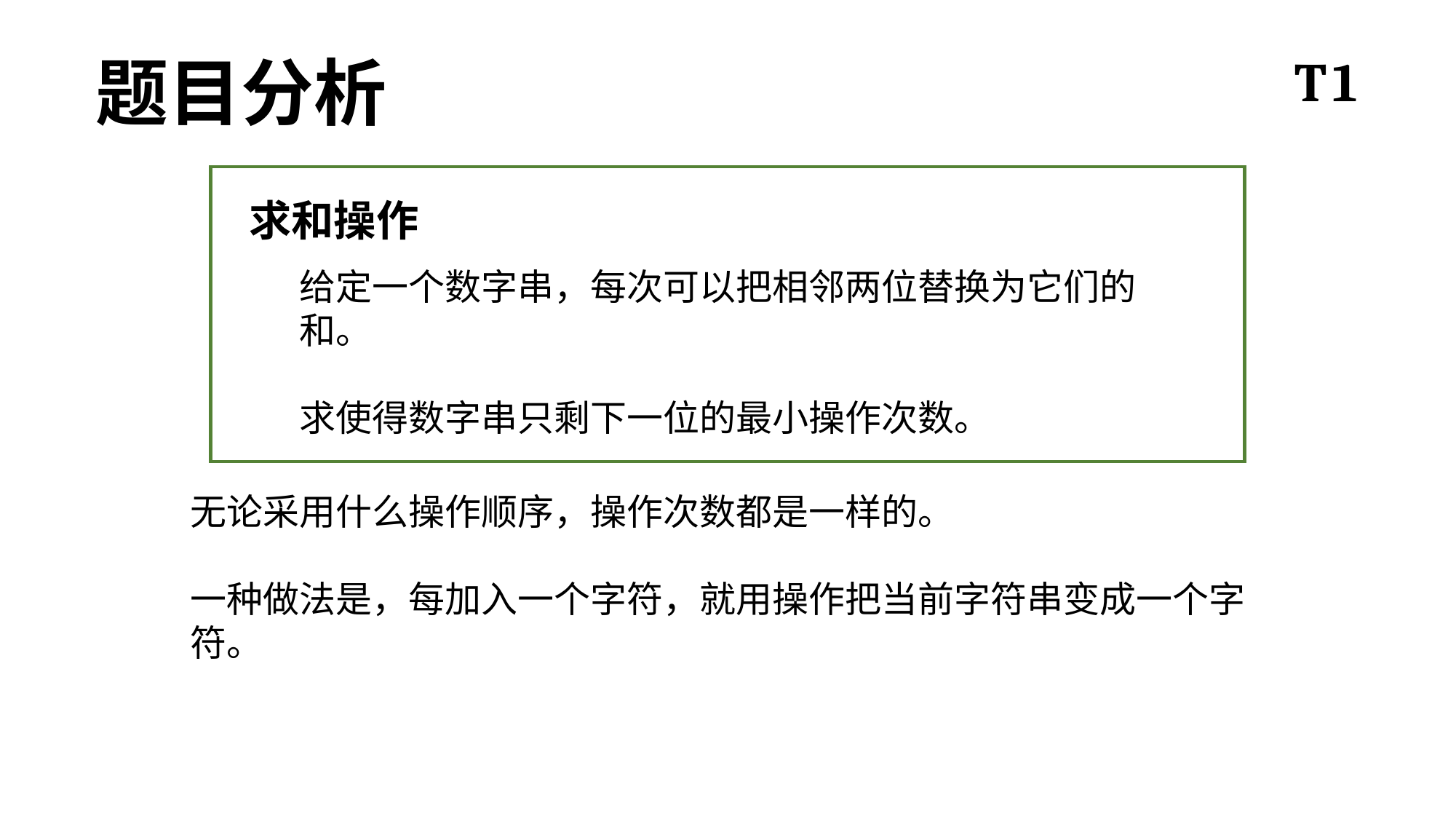

题目分析
T1

求和操作
给定一个数字串，每次可以把相邻两位替换为它们的和。

求使得数字串只剩下一位的最小操作次数。
无论采用什么操作顺序，操作次数都是一样的。

一种做法是，每加入一个字符，就用操作把当前字符串变成一个字符。